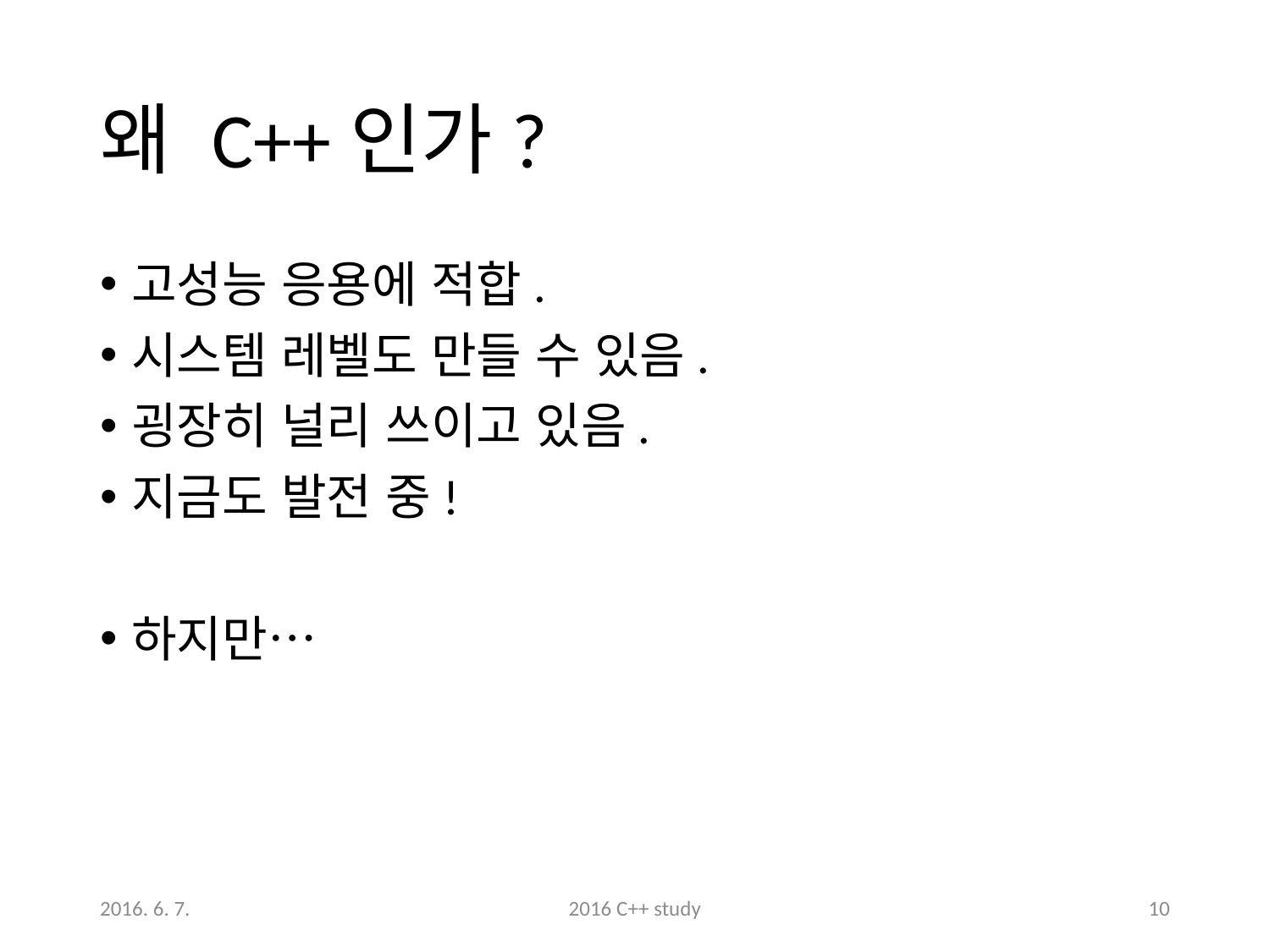

# 왜 C++인가?
고성능 응용에 적합.
시스템 레벨도 만들 수 있음.
굉장히 널리 쓰이고 있음.
지금도 발전 중!

하지만…
2016. 6. 7.
2016 C++ study
10